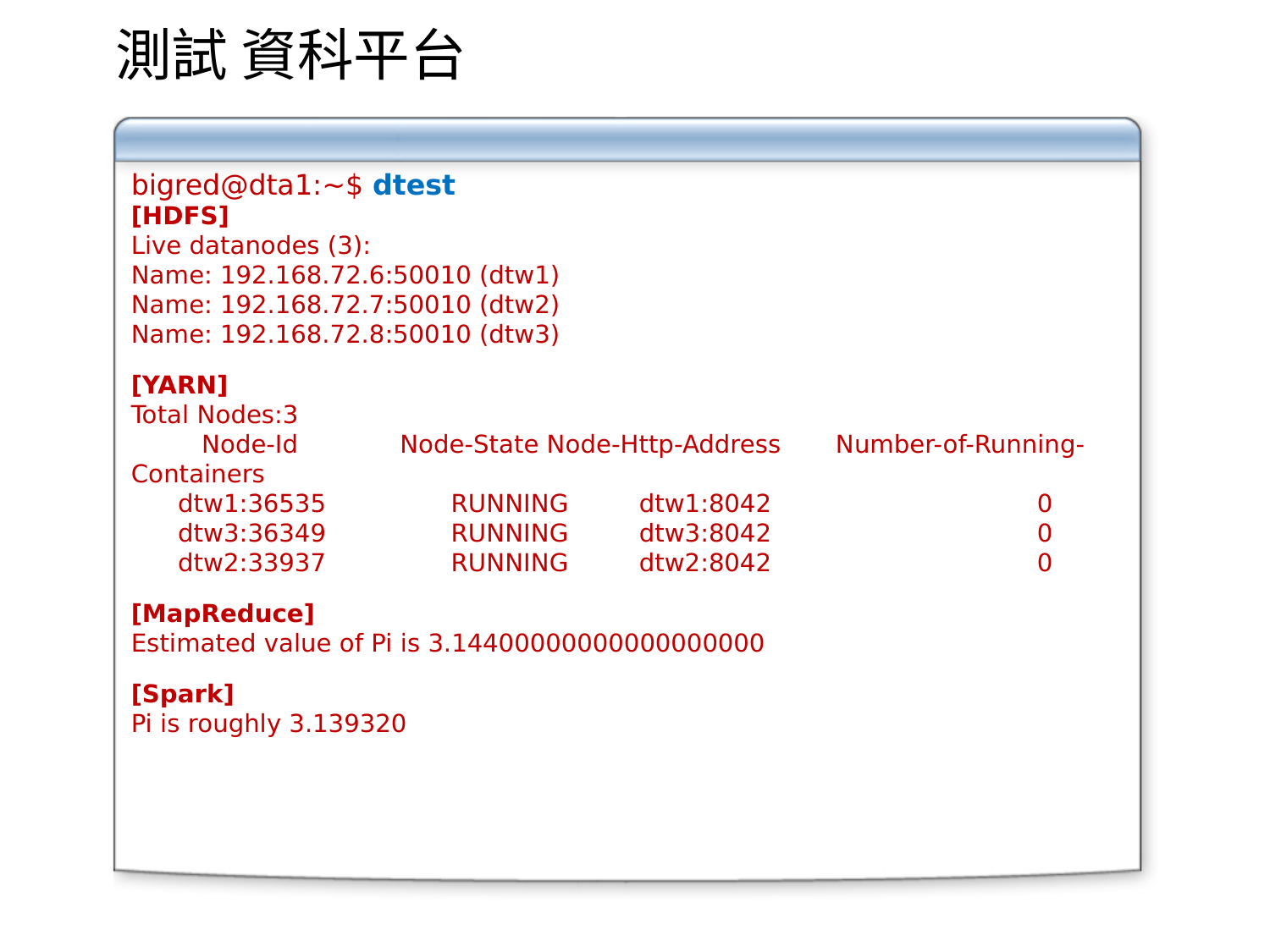

# 測試 資科平台
bigred@dta1:~$ dtest
[HDFS]
Live datanodes (3):
Name: 192.168.72.6:50010 (dtw1)
Name: 192.168.72.7:50010 (dtw2)
Name: 192.168.72.8:50010 (dtw3)

[YARN]
Total Nodes:3
         Node-Id             Node-State Node-Http-Address       Number-of-Running-Containers
      dtw1:36535                RUNNING         dtw1:8042                                  0
      dtw3:36349                RUNNING         dtw3:8042                                  0
      dtw2:33937                RUNNING         dtw2:8042                                  0

[MapReduce]
Estimated value of Pi is 3.14400000000000000000

[Spark]
Pi is roughly 3.139320